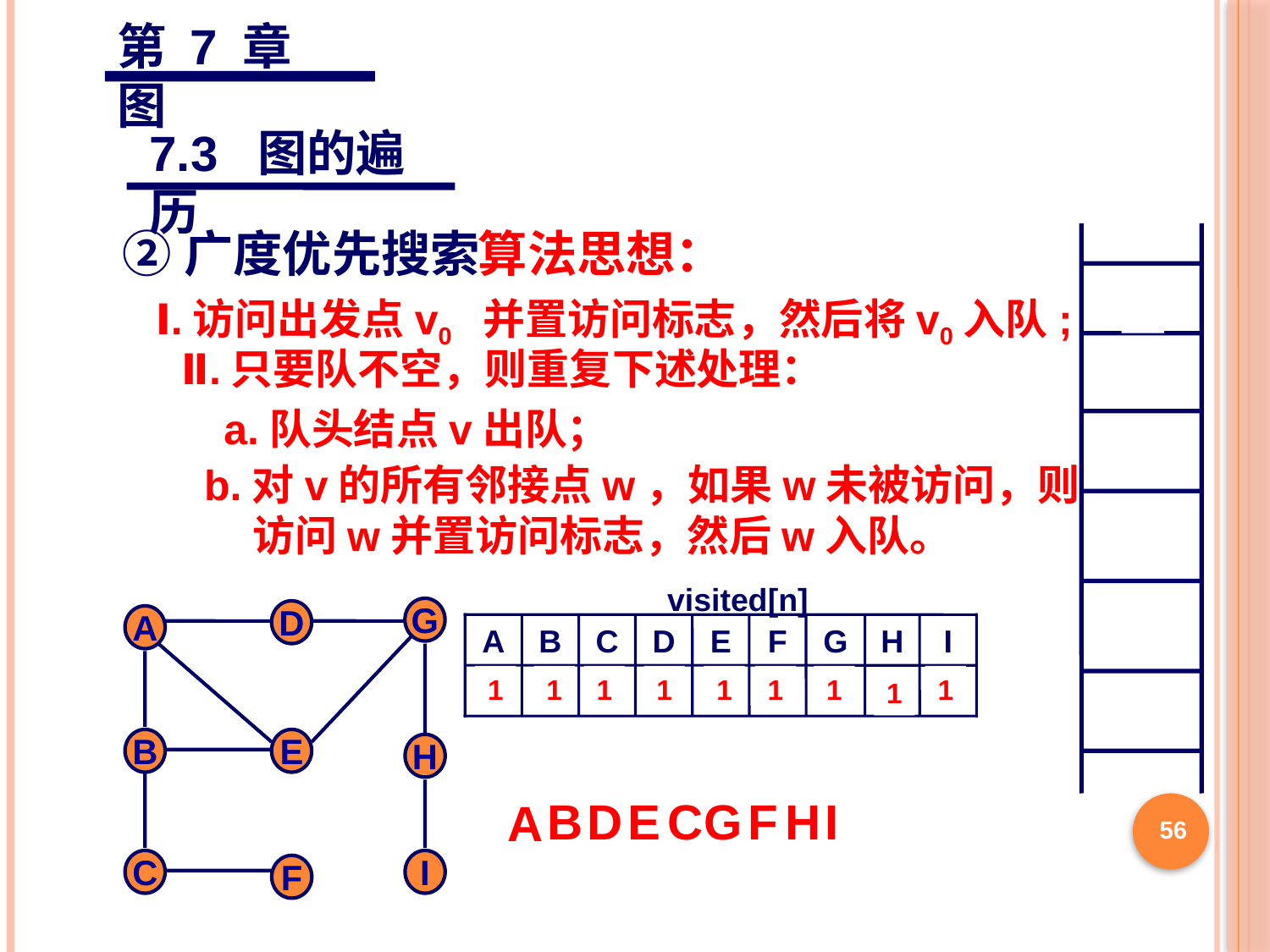

第 7 章  图

7.3  图的遍历

I
H
②广度优先搜索
算法思想：

F
Ⅰ.访问出发点v0   并置访问标志，然后将v0入队;
Ⅱ.只要队不空，则重复下述处理：
G

a.队头结点v出队；
C

b.对v的所有邻接点w，如果w未被访问，则
    访问w并置访问标志，然后w入队。
E

visited[n]
A

B

C

D

E

F

G

H

I

0

0
0
0
0
0
0
0
0

D
G
D
A

B
E
H

C
I
F

1
1
1
1
1
1
1
1
1

B

A
B
D
E
C
G
F
H
I
A
56